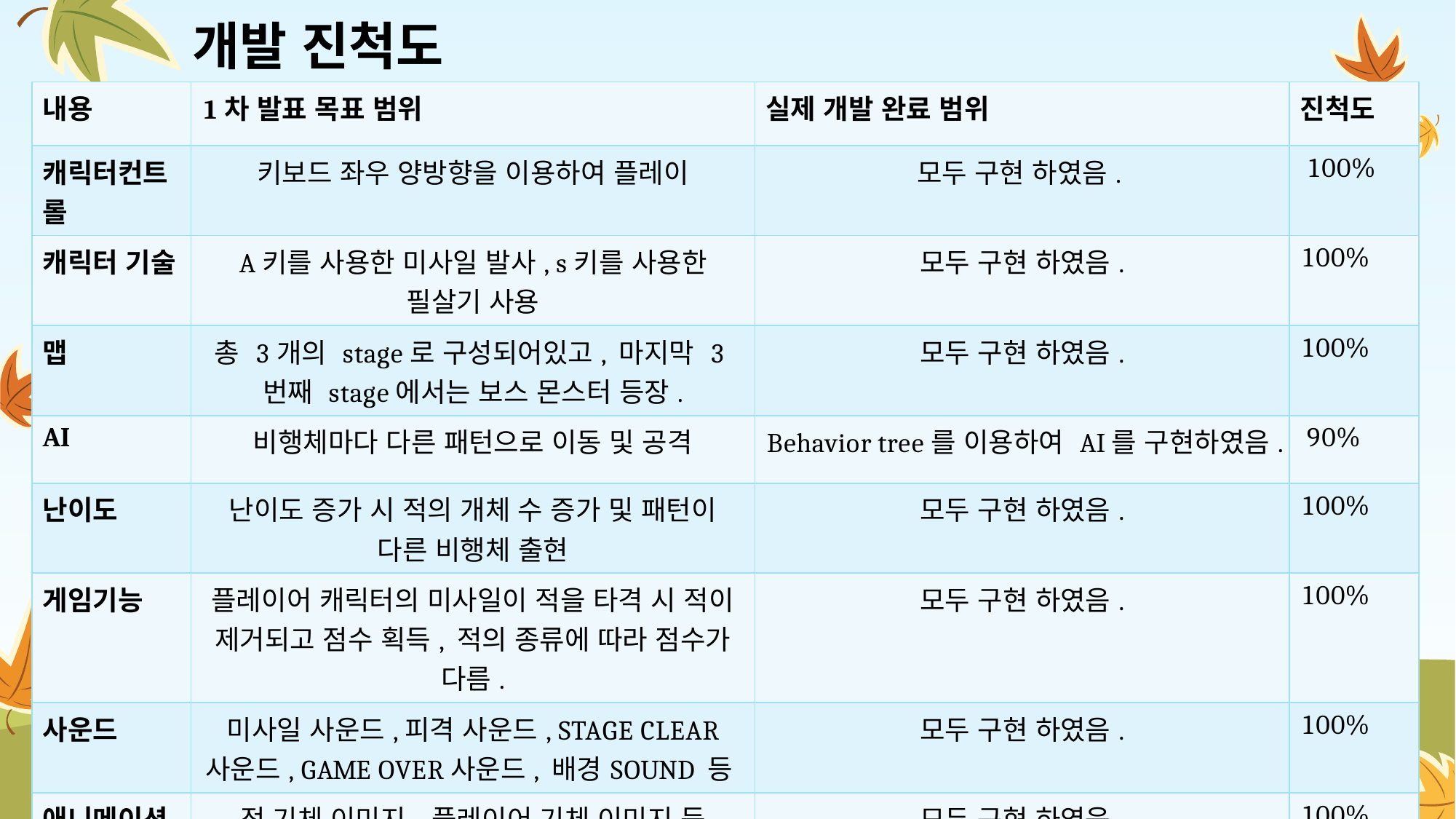

# 개발 진척도
| 내용 | 1차 발표 목표 범위 | 실제 개발 완료 범위 | 진척도 |
| --- | --- | --- | --- |
| 캐릭터컨트롤 | 키보드 좌우 양방향을 이용하여 플레이 | 모두 구현 하였음. | 100% |
| 캐릭터 기술 | A키를 사용한 미사일 발사, s키를 사용한 필살기 사용 | 모두 구현 하였음. | 100% |
| 맵 | 총 3개의 stage로 구성되어있고, 마지막 3번째 stage에서는 보스 몬스터 등장. | 모두 구현 하였음. | 100% |
| AI | 비행체마다 다른 패턴으로 이동 및 공격 | Behavior tree를 이용하여 AI를 구현하였음. | 90% |
| 난이도 | 난이도 증가 시 적의 개체 수 증가 및 패턴이 다른 비행체 출현 | 모두 구현 하였음. | 100% |
| 게임기능 | 플레이어 캐릭터의 미사일이 적을 타격 시 적이 제거되고 점수 획득, 적의 종류에 따라 점수가 다름. | 모두 구현 하였음. | 100% |
| 사운드 | 미사일 사운드,피격 사운드, STAGE CLEAR 사운드, GAME OVER사운드, 배경SOUND 등 | 모두 구현 하였음. | 100% |
| 애니메이션 | 적 기체 이미지, 플레이어 기체 이미지 등 | 모두 구현 하였음. | 100% |